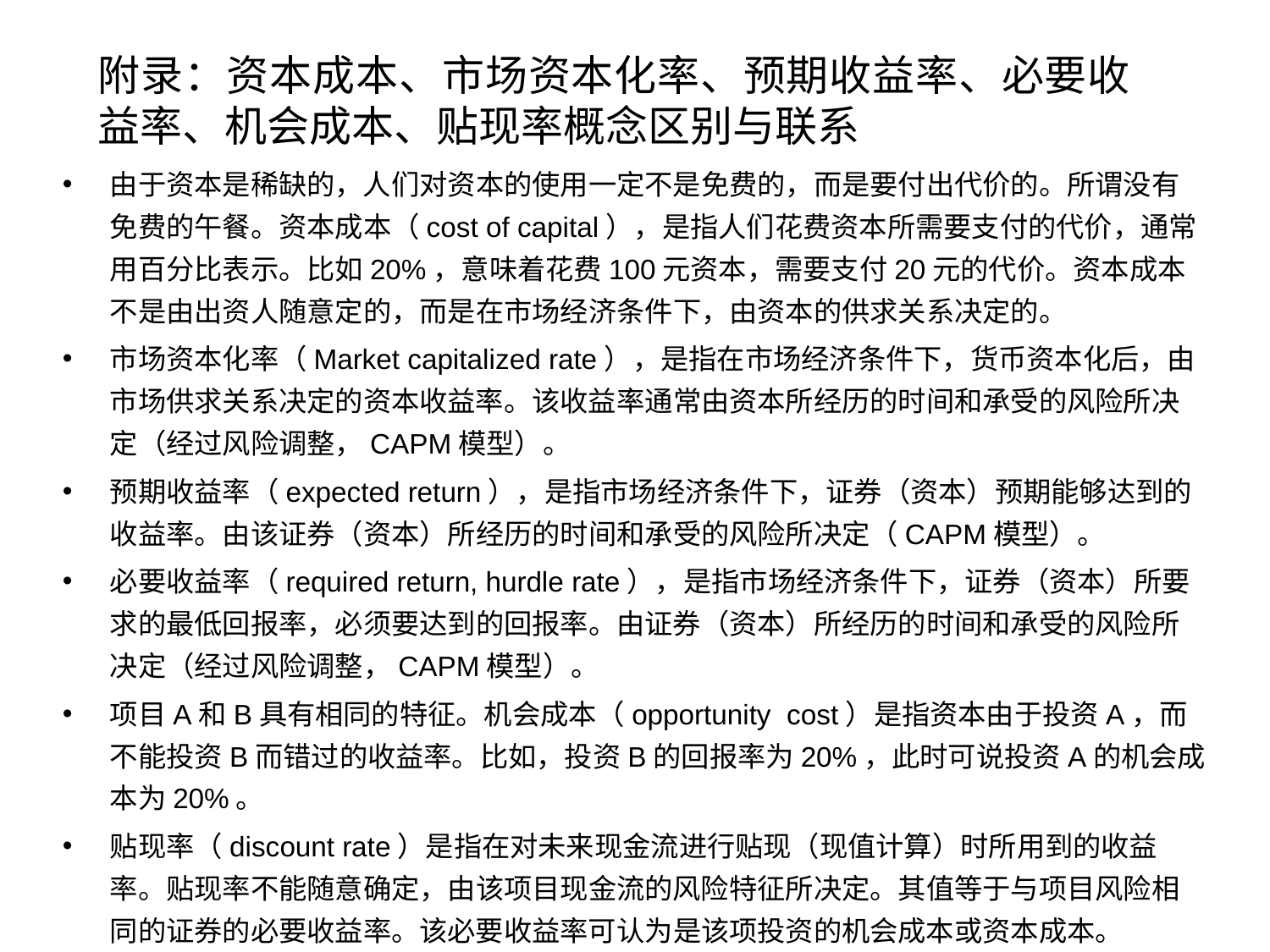

# 附录：资本成本、市场资本化率、预期收益率、必要收益率、机会成本、贴现率概念区别与联系
由于资本是稀缺的，人们对资本的使用一定不是免费的，而是要付出代价的。所谓没有免费的午餐。资本成本（cost of capital），是指人们花费资本所需要支付的代价，通常用百分比表示。比如20%，意味着花费100元资本，需要支付20元的代价。资本成本不是由出资人随意定的，而是在市场经济条件下，由资本的供求关系决定的。
市场资本化率（Market capitalized rate），是指在市场经济条件下，货币资本化后，由市场供求关系决定的资本收益率。该收益率通常由资本所经历的时间和承受的风险所决定（经过风险调整，CAPM模型）。
预期收益率（expected return），是指市场经济条件下，证券（资本）预期能够达到的收益率。由该证券（资本）所经历的时间和承受的风险所决定（CAPM模型）。
必要收益率（required return, hurdle rate），是指市场经济条件下，证券（资本）所要求的最低回报率，必须要达到的回报率。由证券（资本）所经历的时间和承受的风险所决定（经过风险调整，CAPM模型）。
项目A和B具有相同的特征。机会成本（opportunity  cost）是指资本由于投资A，而不能投资B而错过的收益率。比如，投资B的回报率为20%，此时可说投资A的机会成本为20%。
贴现率（discount rate）是指在对未来现金流进行贴现（现值计算）时所用到的收益率。贴现率不能随意确定，由该项目现金流的风险特征所决定。其值等于与项目风险相同的证券的必要收益率。该必要收益率可认为是该项投资的机会成本或资本成本。